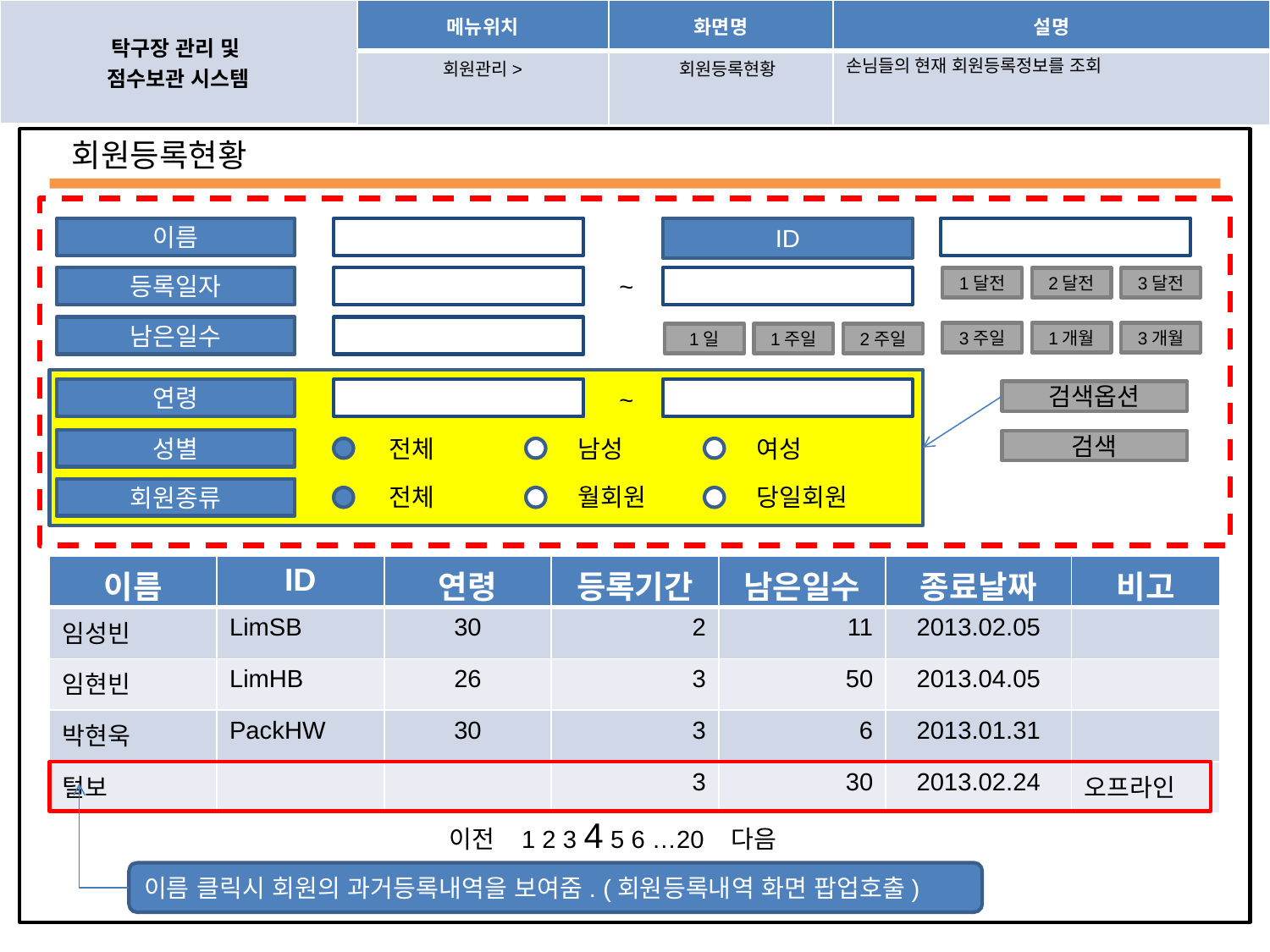

손님들의 현재 회원등록정보를 조회
회원관리>
회원등록현황
회원등록현황

이름

ID

~
등록일자

1달전
2달전
3달전
남은일수

3주일
1개월
3개월
1일
1주일
2주일

~
연령

검색옵션
전체
남성
여성
성별
검색

전체
월회원
당일회원
회원종류

| 이름 | ID | 연령 | 등록기간 | 남은일수 | 종료날짜 | 비고 |
| --- | --- | --- | --- | --- | --- | --- |
| 임성빈 | LimSB | 30 | 2 | 11 | 2013.02.05 |  |
| 임현빈 | LimHB | 26 | 3 | 50 | 2013.04.05 |  |
| 박현욱 | PackHW | 30 | 3 | 6 | 2013.01.31 |  |
| 털보 |  |  | 3 | 30 | 2013.02.24 | 오프라인 |

이전   1 2 3 4 5 6 …20   다음
이름 클릭시 회원의 과거등록내역을 보여줌. (회원등록내역 화면 팝업호출)